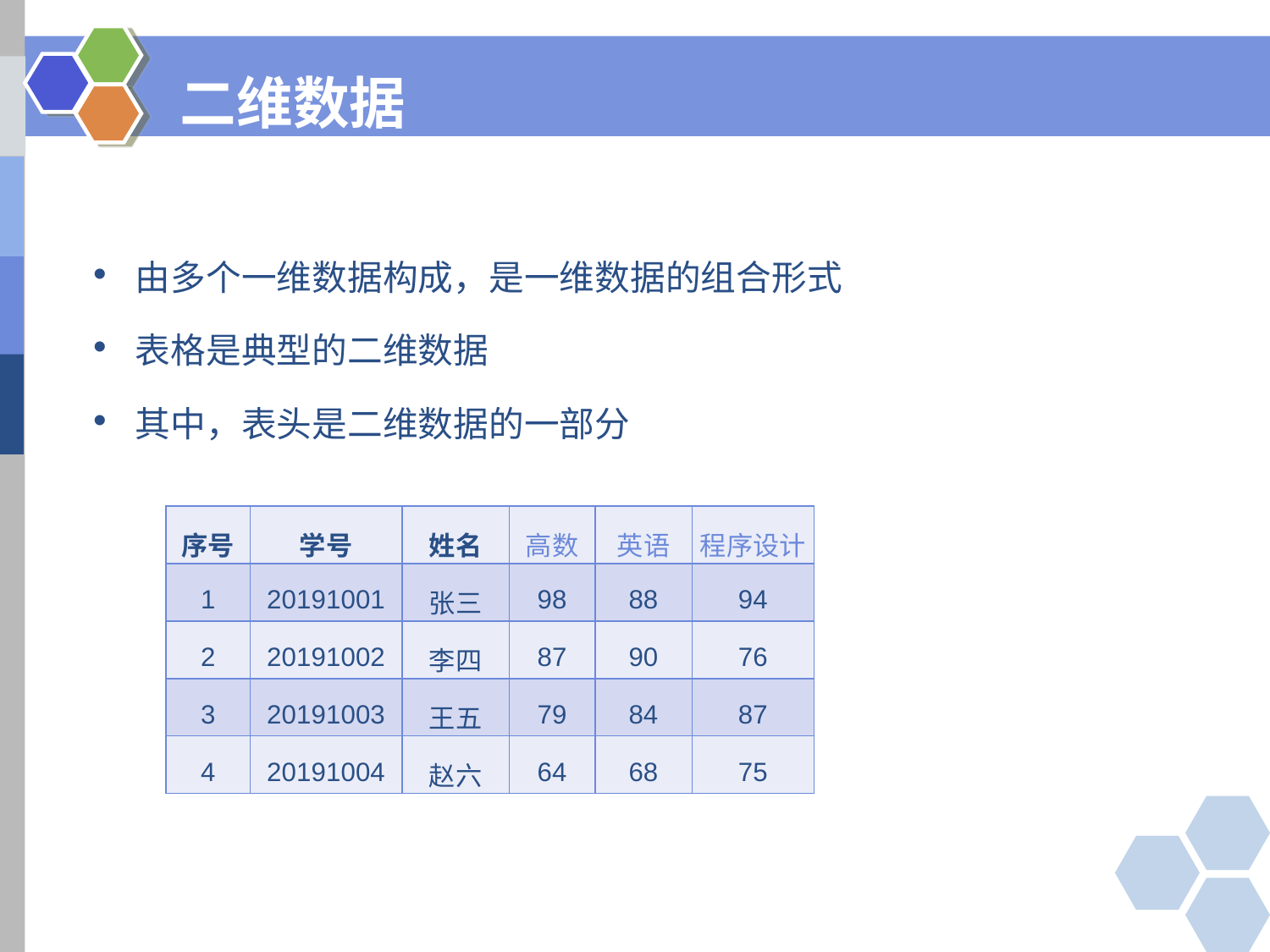

# 二维数据
由多个一维数据构成，是一维数据的组合形式
表格是典型的二维数据
其中，表头是二维数据的一部分

| 序号 | 学号 | 姓名 | 高数 | 英语 | 程序设计 |
| --- | --- | --- | --- | --- | --- |
| 1 | 20191001 | 张三 | 98 | 88 | 94 |
| 2 | 20191002 | 李四 | 87 | 90 | 76 |
| 3 | 20191003 | 王五 | 79 | 84 | 87 |
| 4 | 20191004 | 赵六 | 64 | 68 | 75 |